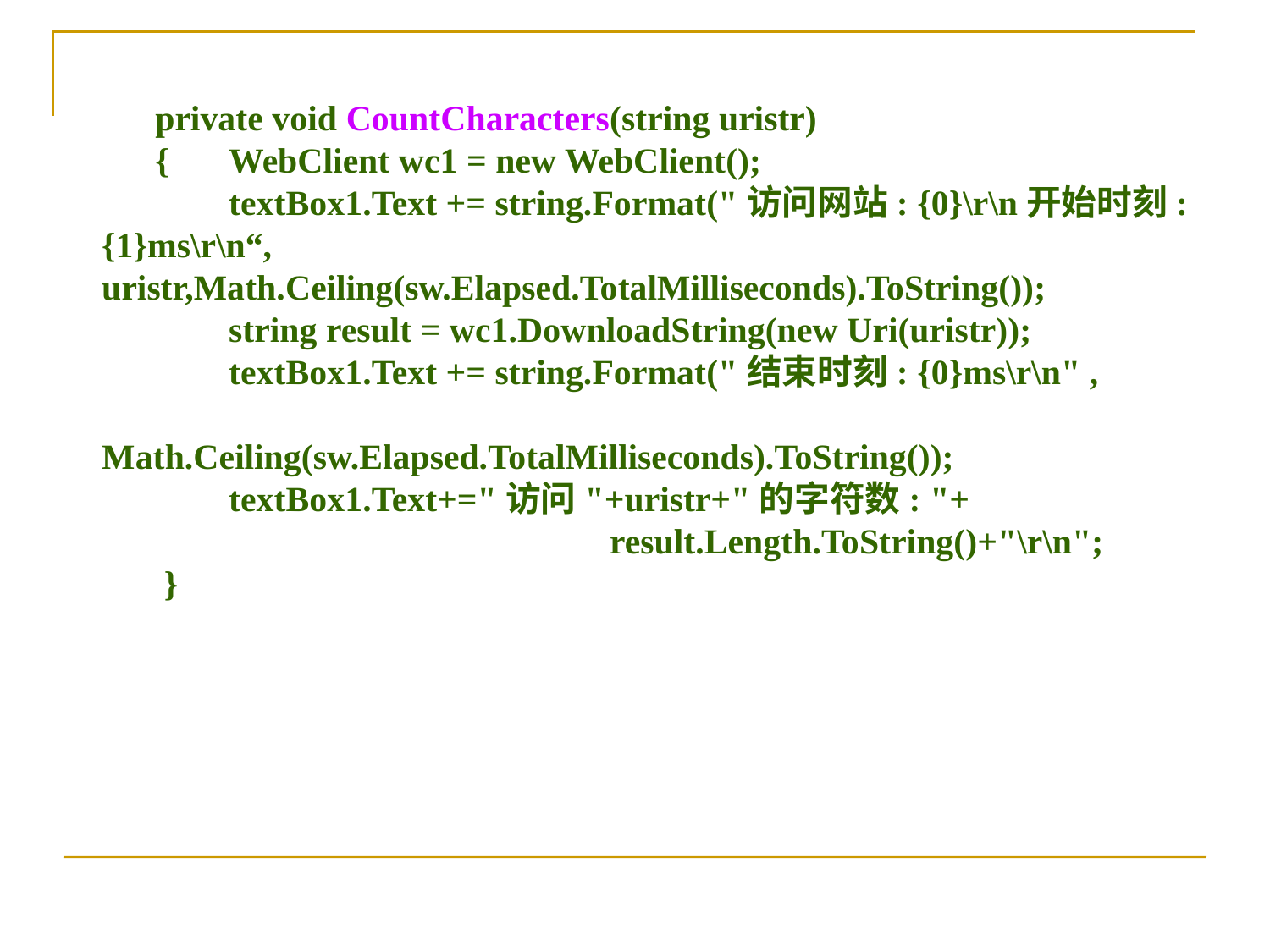

private void CountCharacters(string uristr)
      {	WebClient wc1 = new WebClient();
            	textBox1.Text += string.Format("访问网站: {0}\r\n开始时刻: {1}ms\r\n“,		uristr,Math.Ceiling(sw.Elapsed.TotalMilliseconds).ToString());
            	string result = wc1.DownloadString(new Uri(uristr));
            	textBox1.Text += string.Format("结束时刻: {0}ms\r\n" ,
				Math.Ceiling(sw.Elapsed.TotalMilliseconds).ToString());
            	textBox1.Text+="访问"+uristr+"的字符数: "+
				result.Length.ToString()+"\r\n";
       }